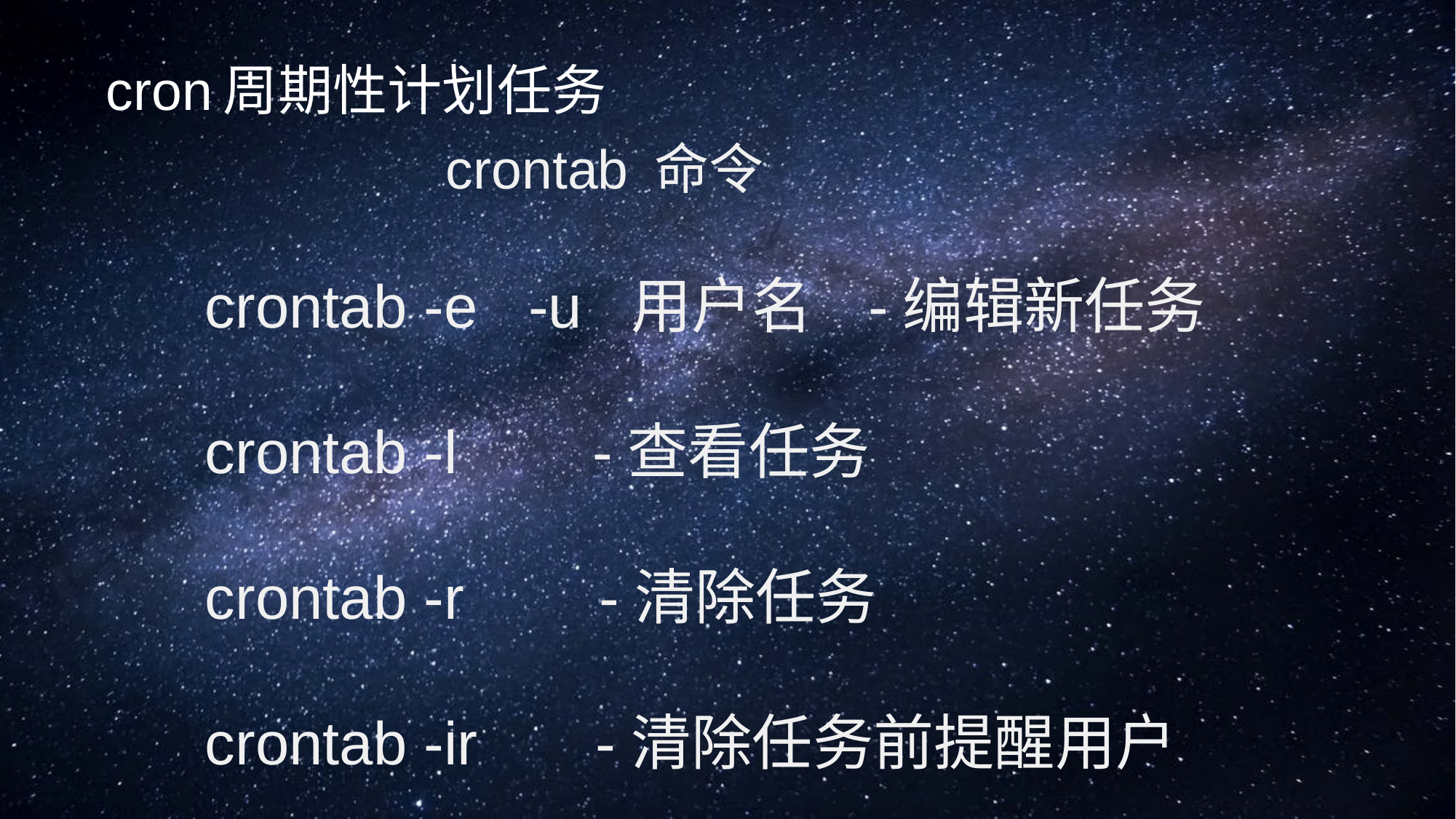

# cron周期性计划任务 crontab 命令

crontab -e   -u  用户名   -编辑新任务

crontab -l        -查看任务

crontab -r        -清除任务

crontab -ir       -清除任务前提醒用户